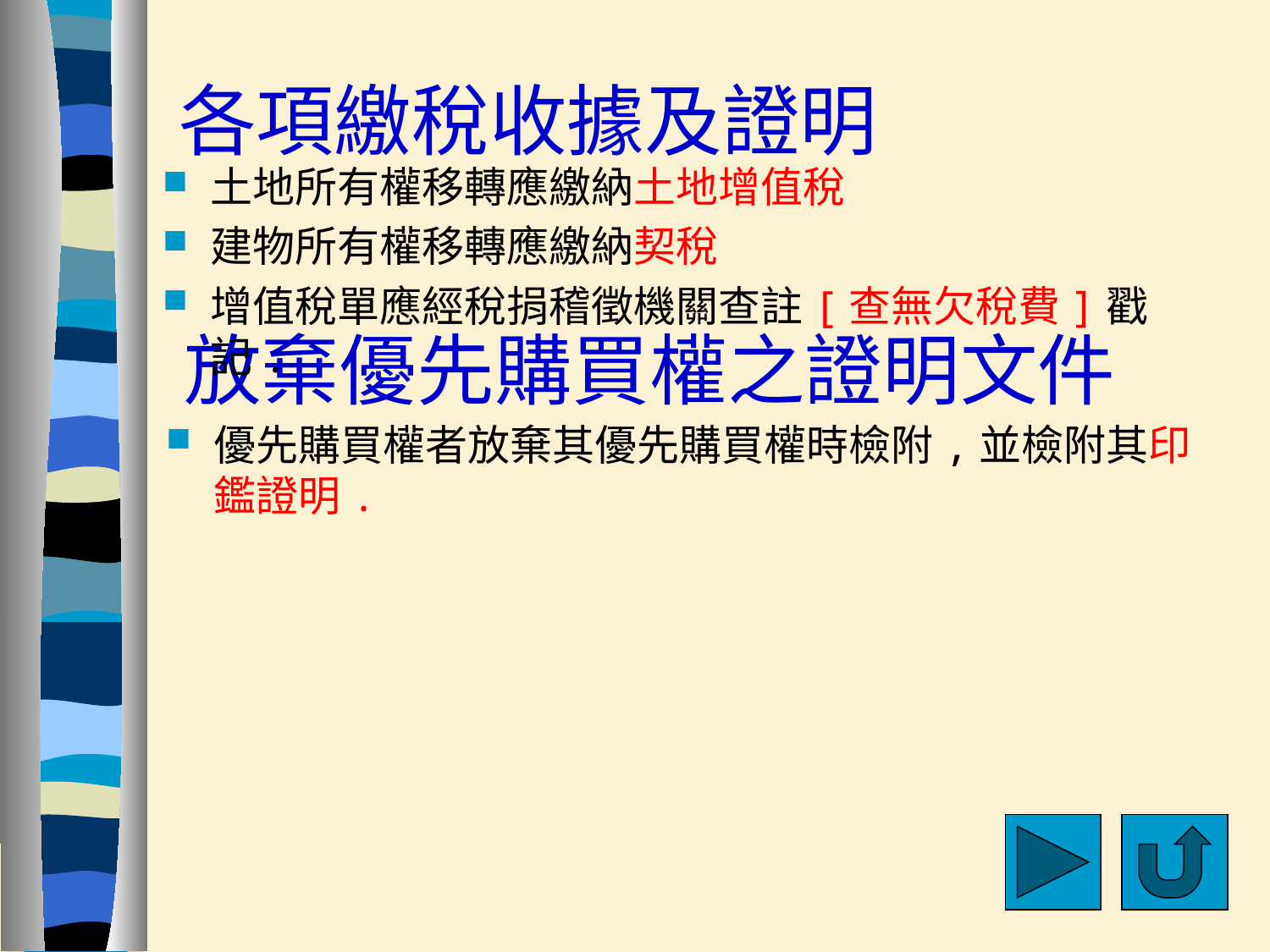

各項繳稅收據及證明
土地所有權移轉應繳納土地增值稅
建物所有權移轉應繳納契稅
增值稅單應經稅捐稽徵機關查註[查無欠稅費]戳記.
# 放棄優先購買權之證明文件
優先購買權者放棄其優先購買權時檢附,並檢附其印鑑證明.